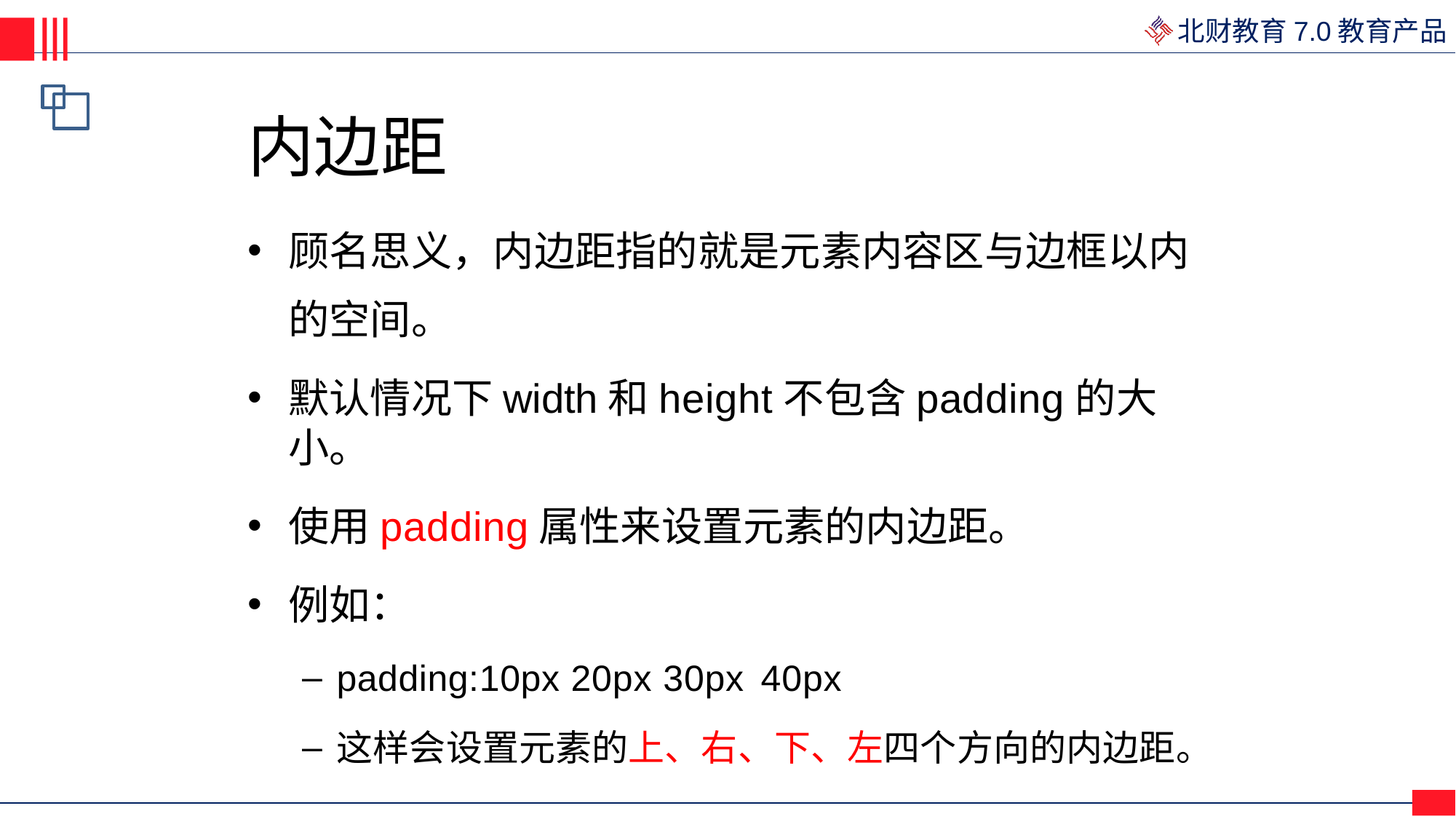

# 内边距
顾名思义，内边距指的就是元素内容区与边框以内 的空间。
默认情况下width和height不包含padding的大小。
使用padding属性来设置元素的内边距。
例如：
padding:10px 20px 30px 40px
这样会设置元素的上、右、下、左四个方向的内边距。